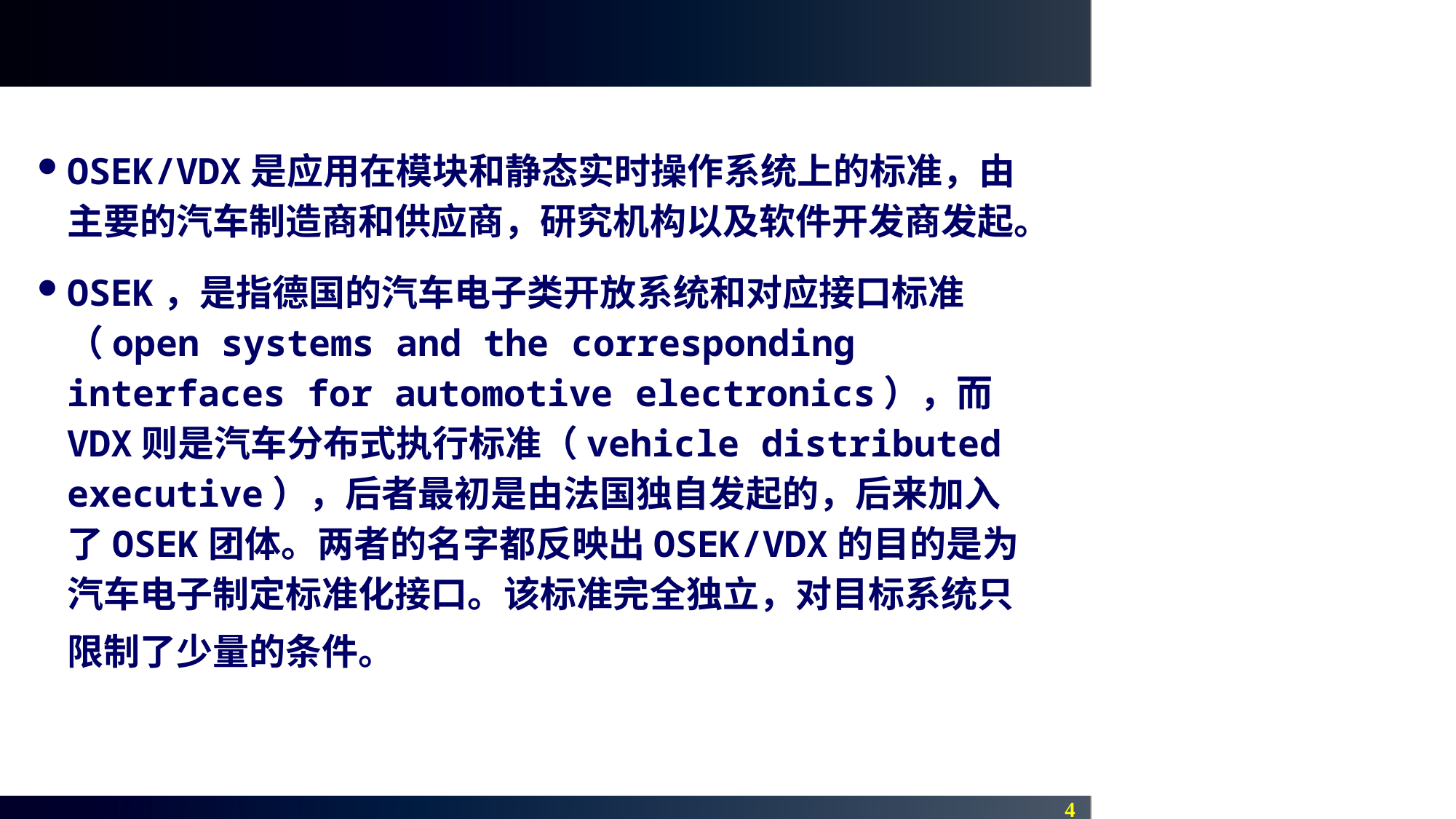

OSEK/VDX是应用在模块和静态实时操作系统上的标准，由主要的汽车制造商和供应商，研究机构以及软件开发商发起。
OSEK，是指德国的汽车电子类开放系统和对应接口标准（open systems and the corresponding interfaces for automotive electronics），而VDX则是汽车分布式执行标准（vehicle distributed executive），后者最初是由法国独自发起的，后来加入了OSEK团体。两者的名字都反映出OSEK/VDX的目的是为汽车电子制定标准化接口。该标准完全独立，对目标系统只限制了少量的条件。